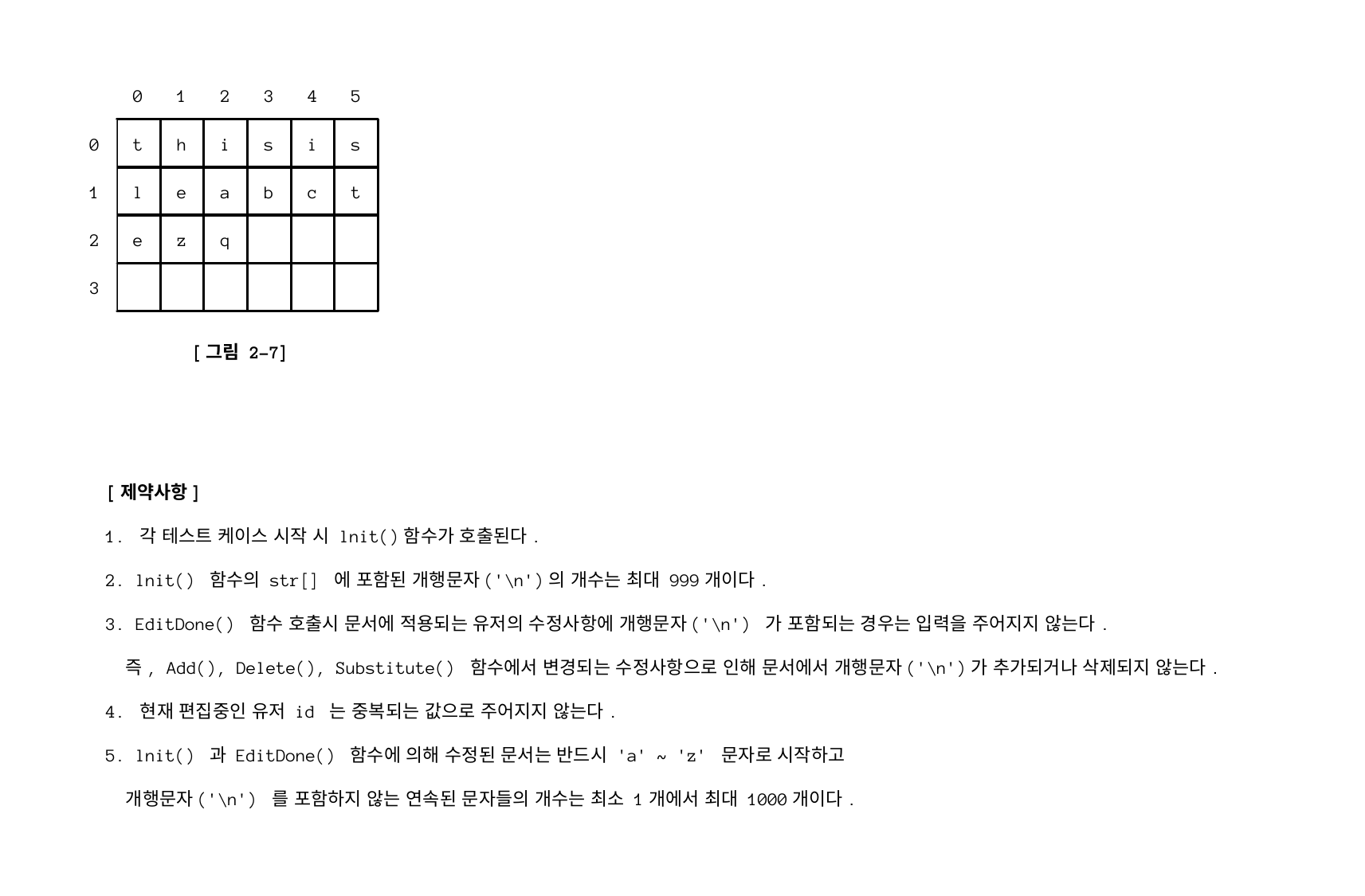

0
1
2
3
4
5
0
t
h
i
s
i
s
1
l
e
a
b
c
t
2
e
z
q

3

[그림 2-7]
[제약사항]
1. 각 테스트 케이스 시작 시 lnit()함수가 호출된다.
2. lnit() 함수의 str[] 에 포함된 개행문자('\n')의 개수는 최대 999개이다.
3. EditDone() 함수 호출시 문서에 적용되는 유저의 수정사항에 개행문자('\n') 가 포함되는 경우는 입력을 주어지지 않는다.
   즉, Add(), Delete(), Substitute() 함수에서 변경되는 수정사항으로 인해 문서에서 개행문자('\n')가 추가되거나 삭제되지 않는다.
4. 현재 편집중인 유저 id 는 중복되는 값으로 주어지지 않는다.
5. lnit() 과 EditDone() 함수에 의해 수정된 문서는 반드시 'a' ~ 'z' 문자로 시작하고
   개행문자('\n') 를 포함하지 않는 연속된 문자들의 개수는 최소 1개에서 최대 1000개이다.